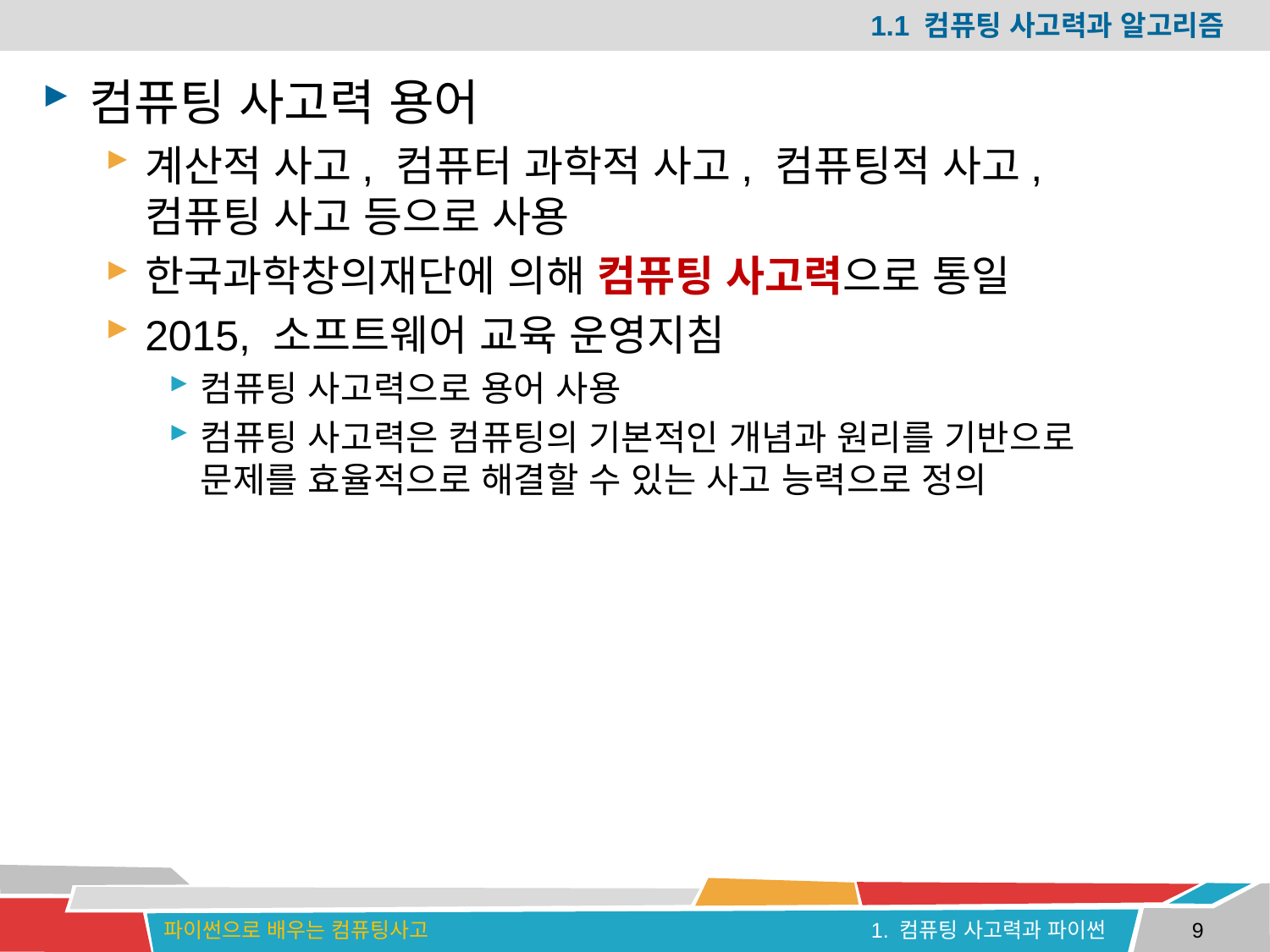

# 1.1 컴퓨팅 사고력과 알고리즘
컴퓨팅 사고력 용어
계산적 사고, 컴퓨터 과학적 사고, 컴퓨팅적 사고,
컴퓨팅 사고 등으로 사용
한국과학창의재단에 의해 컴퓨팅 사고력으로 통일
2015, 소프트웨어 교육 운영지침
컴퓨팅 사고력으로 용어 사용
컴퓨팅 사고력은 컴퓨팅의 기본적인 개념과 원리를 기반으로
문제를 효율적으로 해결할 수 있는 사고 능력으로 정의
9